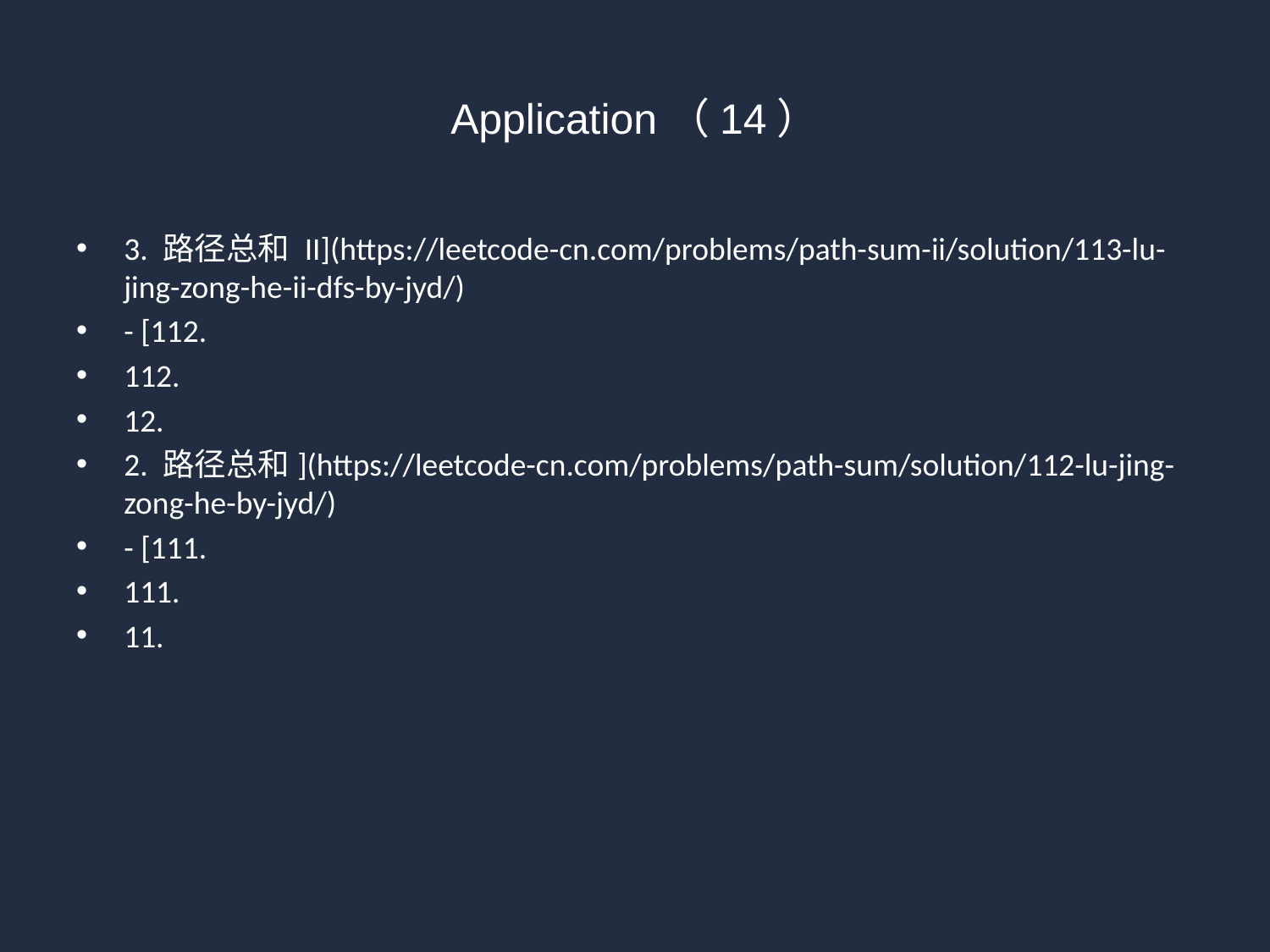

# Application（14）
3. 路径总和 II](https://leetcode-cn.com/problems/path-sum-ii/solution/113-lu-jing-zong-he-ii-dfs-by-jyd/)
- [112.
112.
12.
2. 路径总和](https://leetcode-cn.com/problems/path-sum/solution/112-lu-jing-zong-he-by-jyd/)
- [111.
111.
11.